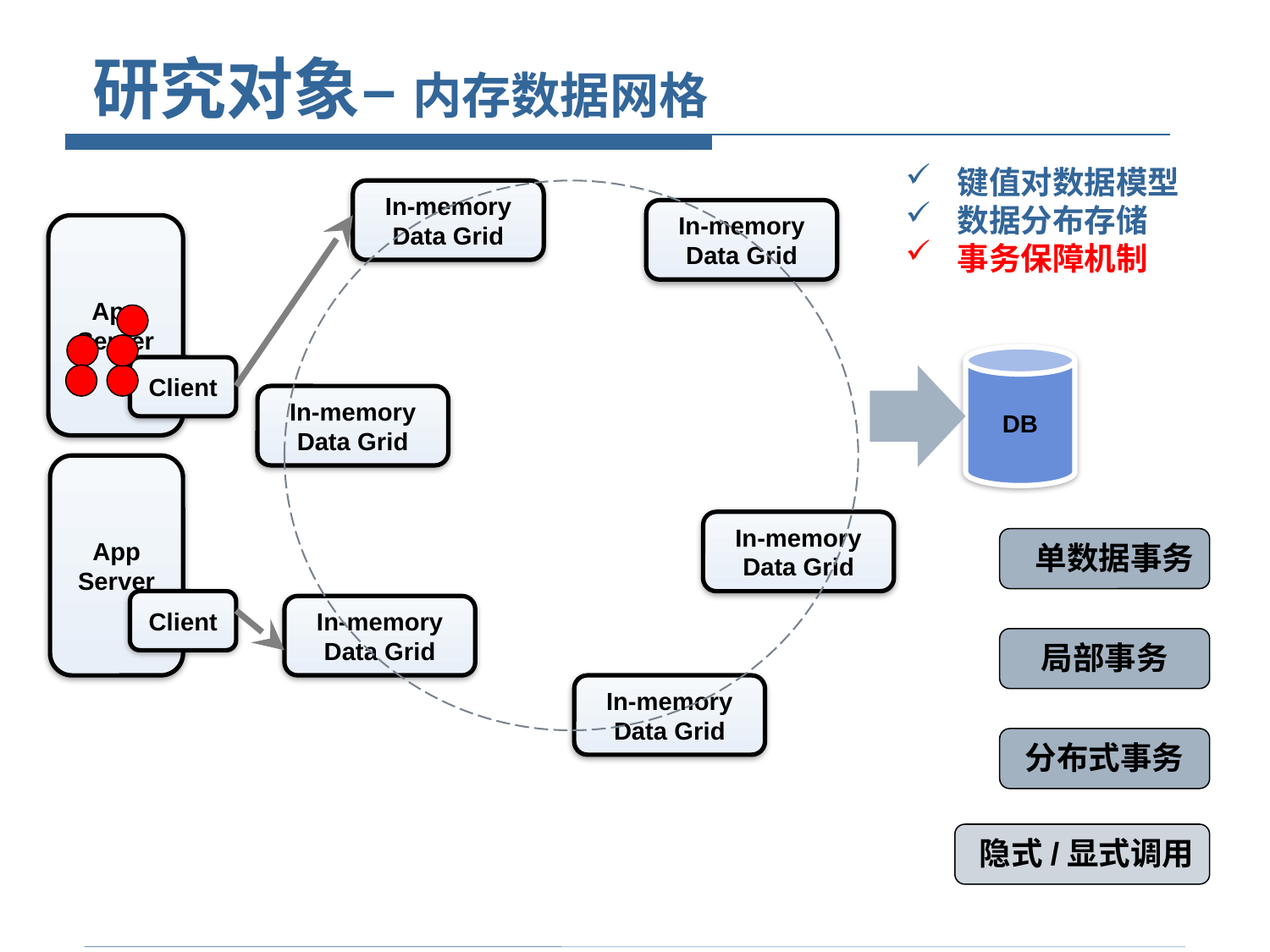

# 研究对象– 内存数据网格
  键值对数据模型
  数据分布存储
  事务保障机制

In-memory
Data Grid
In-memory
Data Grid
App
Server

DB
Client

In-memory
Data Grid
App
Server
In-memory
Data Grid
Client
In-memory
Data Grid

In-memory
Data Grid

单数据事务
局部事务
分布式事务
隐式/显式调用